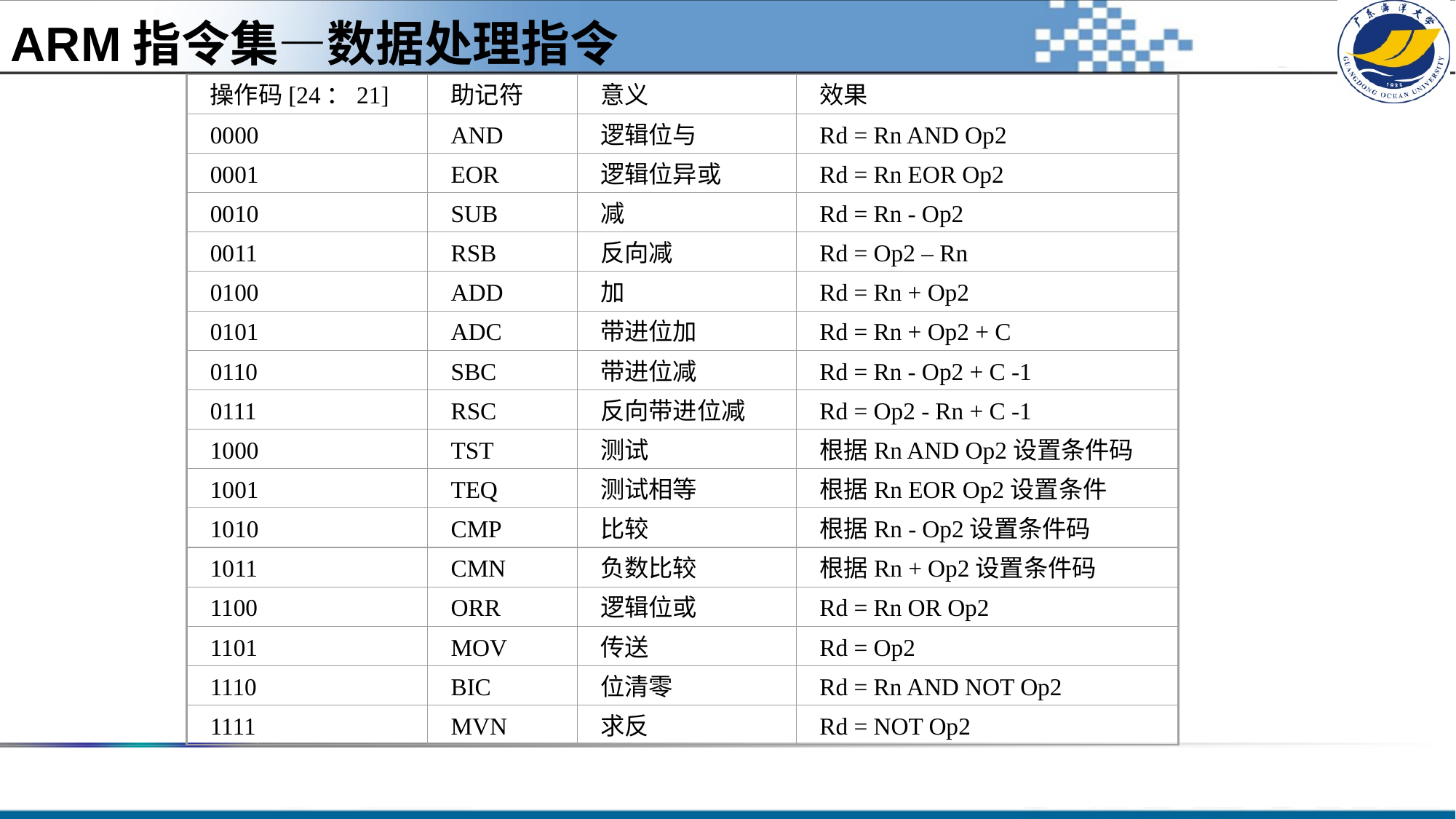

ARM指令集—数据处理指令

操作码[24：21]

助记符

意义

效果

0000

AND

逻辑位与

Rd = Rn AND Op2

0001

EOR

逻辑位异或

Rd = Rn EOR Op2

0010

SUB

减

Rd = Rn - Op2

0011

RSB

反向减

Rd = Op2 – Rn

0100

ADD

加

Rd = Rn + Op2

0101

ADC

带进位加

Rd = Rn + Op2 + C

0110

SBC

带进位减

Rd = Rn - Op2 + C -1

0111

RSC

反向带进位减

Rd = Op2 - Rn + C -1

1000

TST

测试

根据Rn AND Op2设置条件码

1001

TEQ

测试相等

根据Rn EOR Op2设置条件

1010

CMP

比较

根据Rn - Op2设置条件码

1011

CMN

负数比较

根据Rn + Op2设置条件码

1100

ORR

逻辑位或

Rd = Rn OR Op2

1101

MOV

传送

Rd = Op2

1110

BIC

位清零

Rd = Rn AND NOT Op2

1111

MVN

求反

Rd = NOT Op2

45